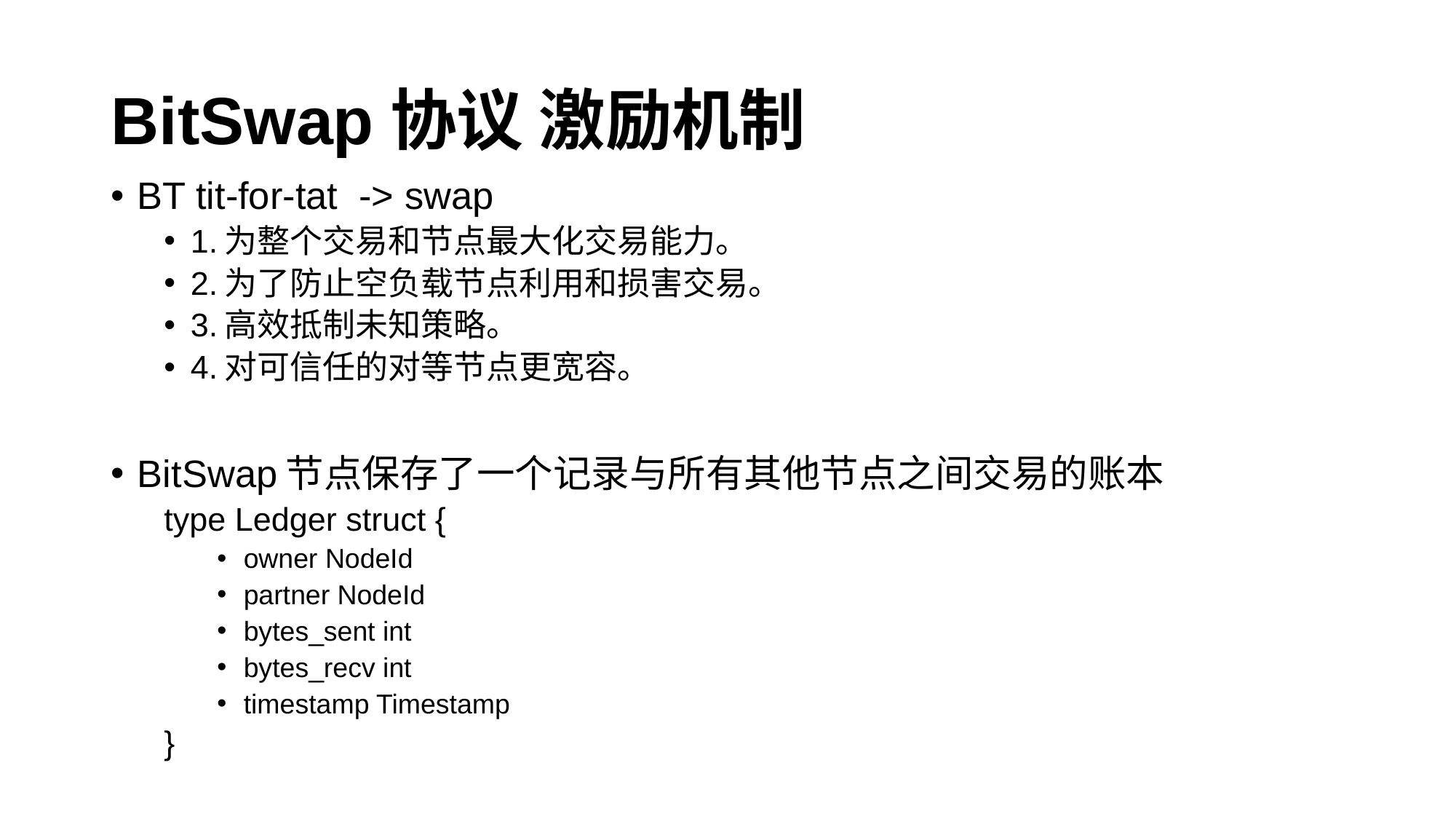

# BitSwap协议 激励机制
BT tit-for-tat  -> swap
1.为整个交易和节点最大化交易能力。
2.为了防止空负载节点利用和损害交易。
3.高效抵制未知策略。
4.对可信任的对等节点更宽容。

BitSwap节点保存了一个记录与所有其他节点之间交易的账本
type Ledger struct {
owner NodeId
partner NodeId
bytes_sent int
bytes_recv int
timestamp Timestamp
}